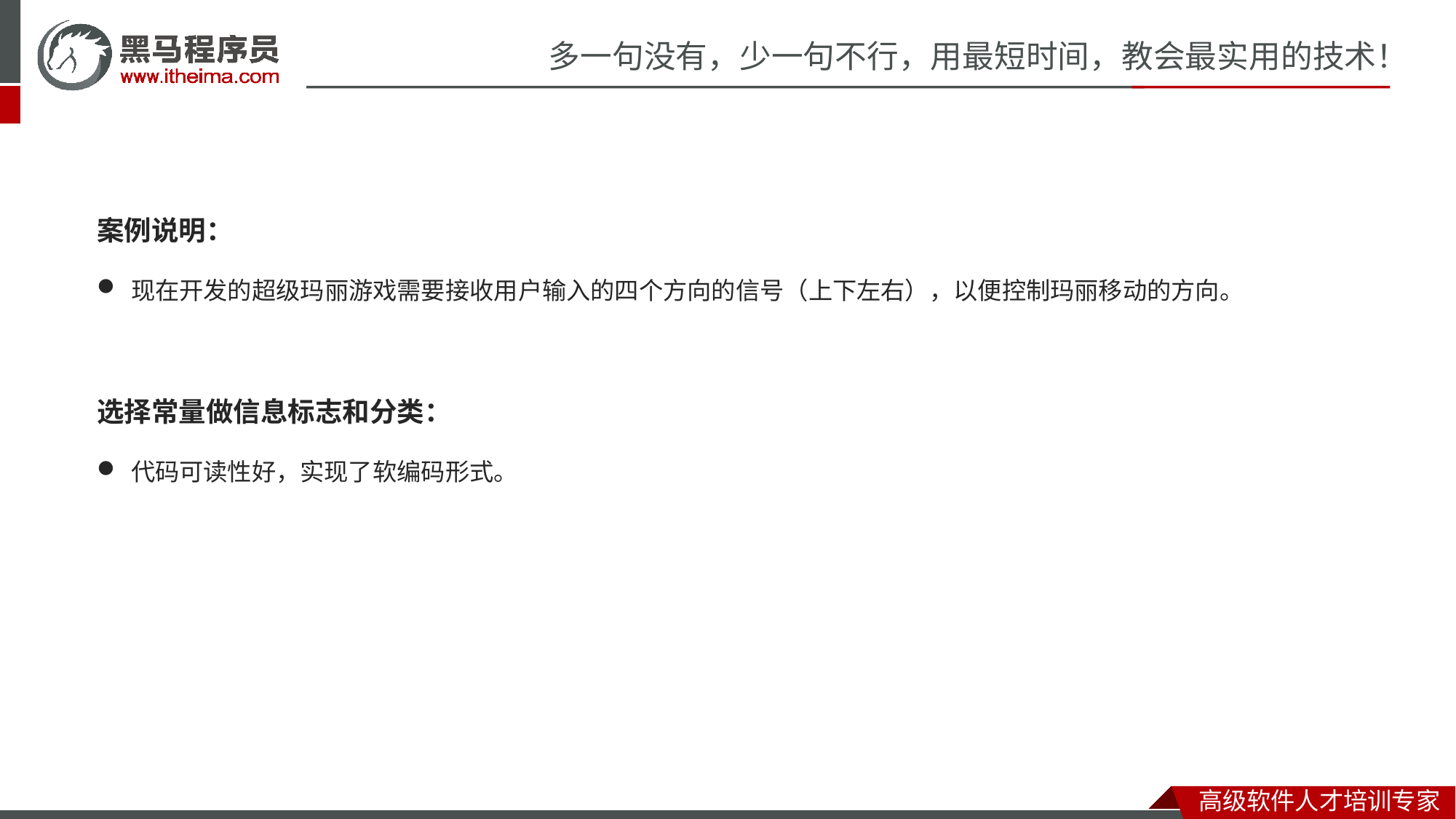

案例说明：
现在开发的超级玛丽游戏需要接收用户输入的四个方向的信号（上下左右），以便控制玛丽移动的方向。

选择常量做信息标志和分类：
代码可读性好，实现了软编码形式。